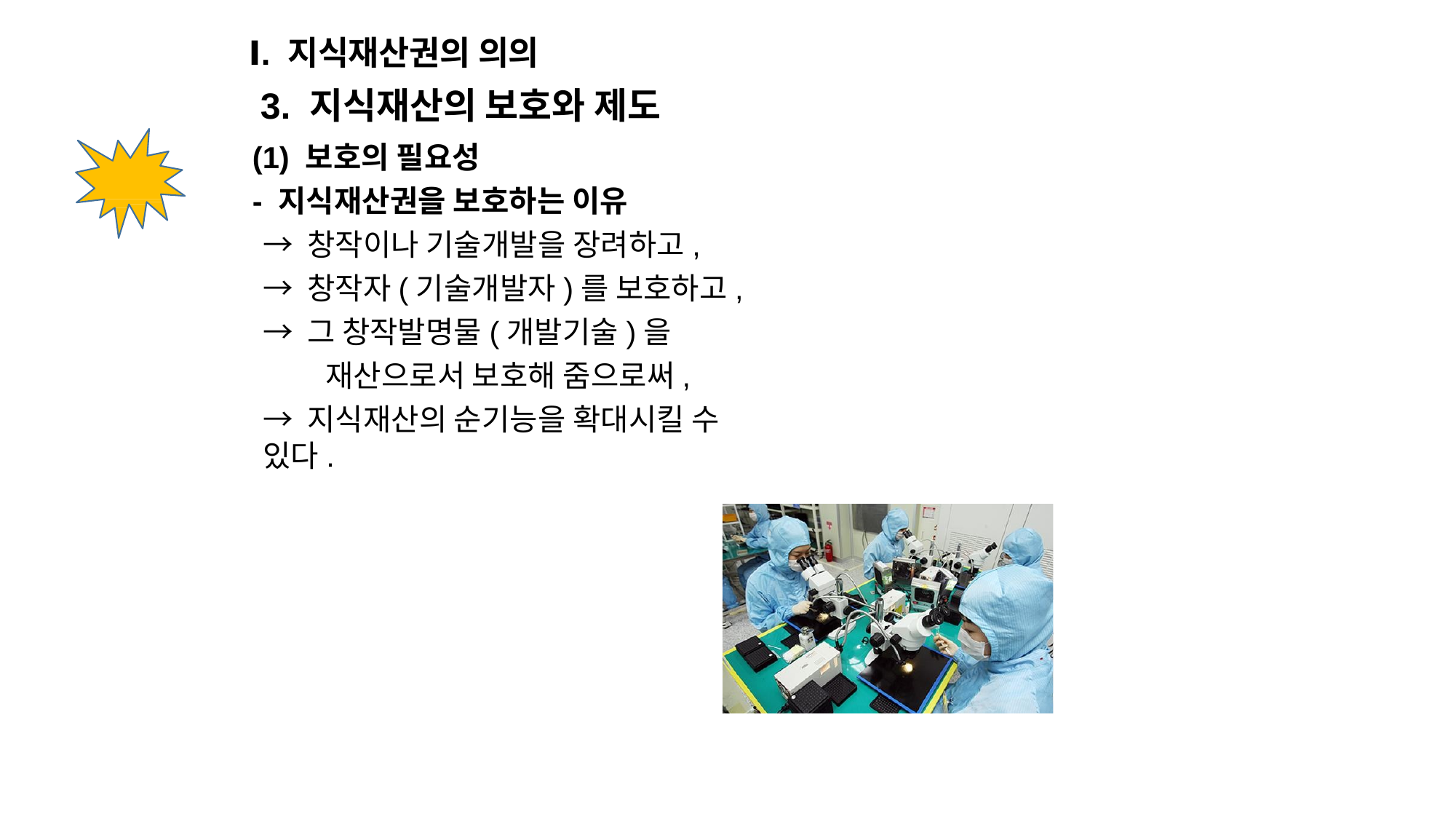

# Ⅰ. 지식재산권의 의의
3. 지식재산의 보호와 제도
(1) 보호의 필요성
- 지식재산권을 보호하는 이유
→ 창작이나 기술개발을 장려하고,
→ 창작자(기술개발자)를 보호하고,
→ 그 창작발명물(개발기술)을
재산으로서 보호해 줌으로써,
→ 지식재산의 순기능을 확대시킬 수 있다.